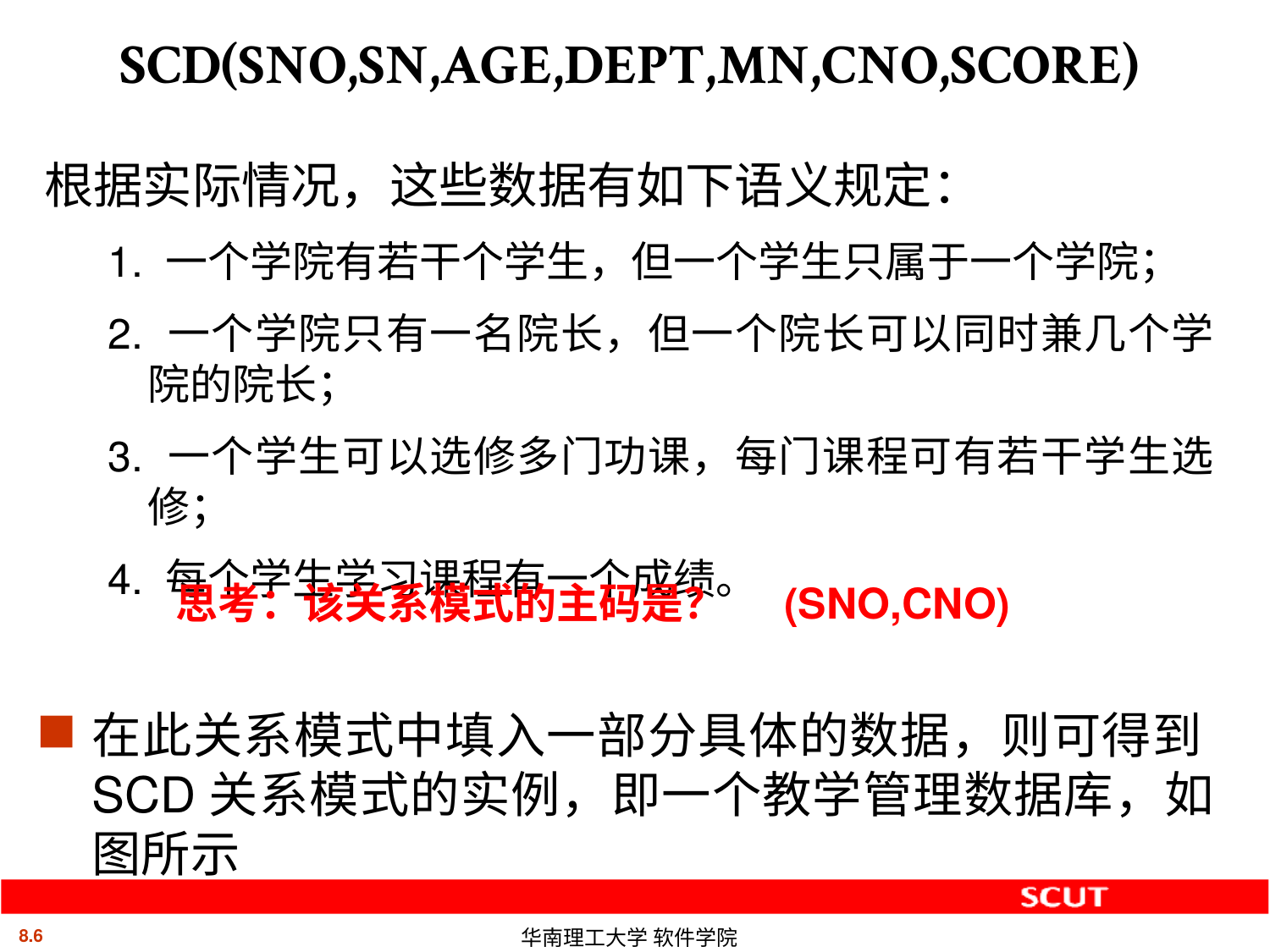

# SCD(SNO,SN,AGE,DEPT,MN,CNO,SCORE)
根据实际情况，这些数据有如下语义规定：
1. 一个学院有若干个学生，但一个学生只属于一个学院；
2. 一个学院只有一名院长，但一个院长可以同时兼几个学院的院长；
3. 一个学生可以选修多门功课，每门课程可有若干学生选修；
4. 每个学生学习课程有一个成绩。

在此关系模式中填入一部分具体的数据，则可得到SCD关系模式的实例，即一个教学管理数据库，如图所示
思考：该关系模式的主码是？
(SNO,CNO)